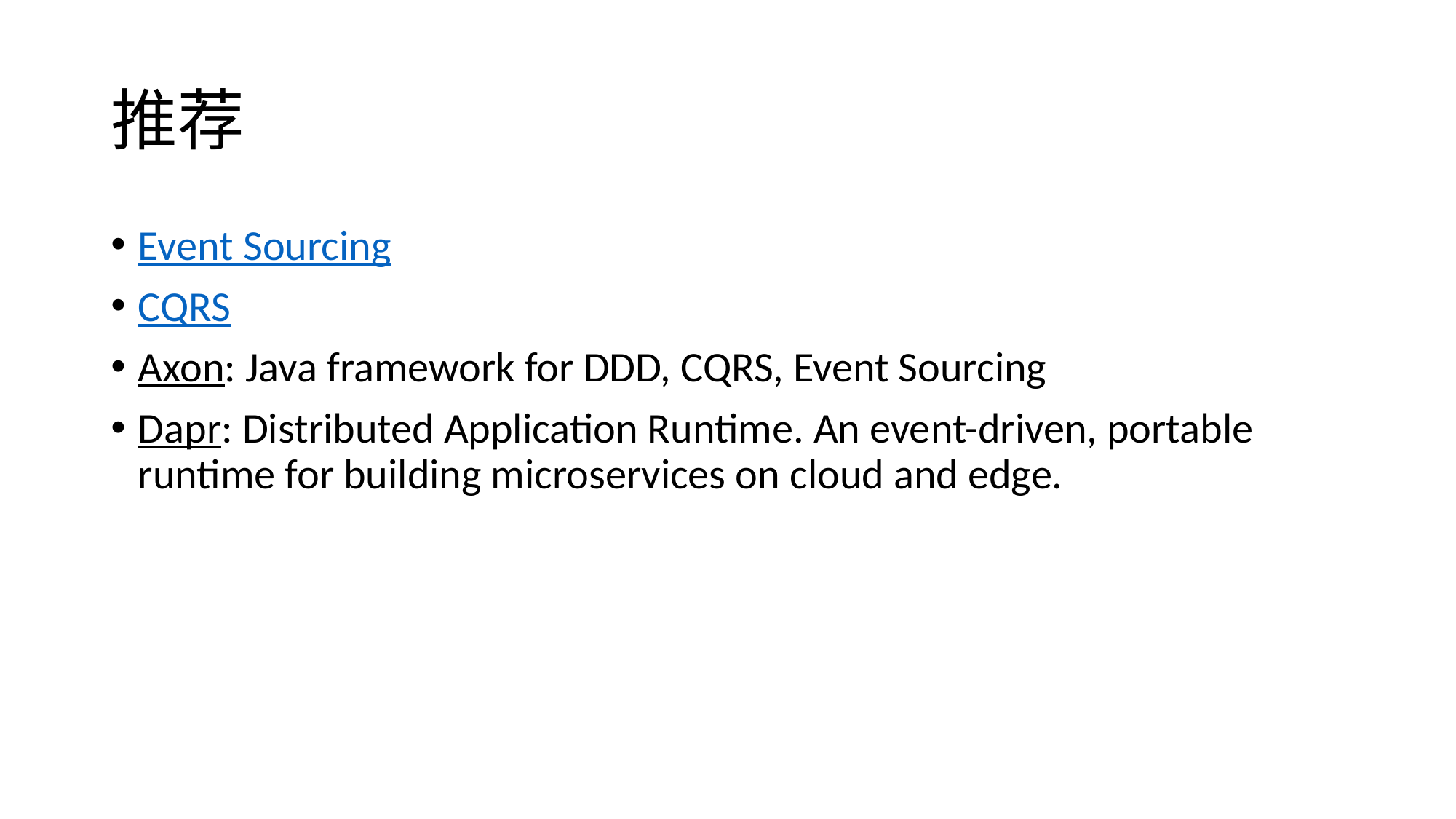

# 推荐
Event Sourcing
CQRS
Axon: Java framework for DDD, CQRS, Event Sourcing
Dapr: Distributed Application Runtime. An event-driven, portable runtime for building microservices on cloud and edge.